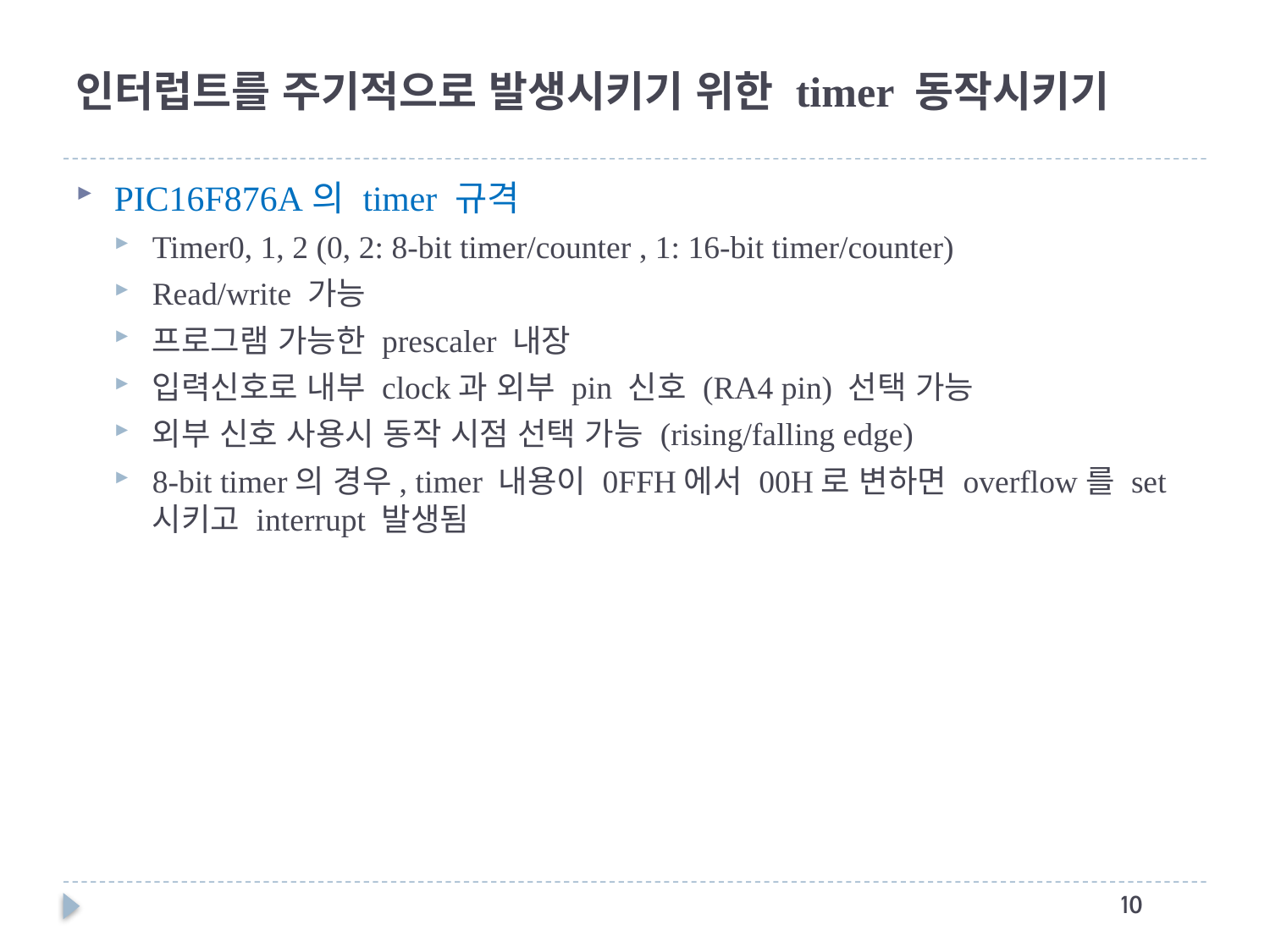

# 인터럽트를 주기적으로 발생시키기 위한 timer 동작시키기
PIC16F876A의 timer 규격
Timer0, 1, 2 (0, 2: 8-bit timer/counter , 1: 16-bit timer/counter)
Read/write 가능
프로그램 가능한 prescaler 내장
입력신호로 내부 clock과 외부 pin 신호 (RA4 pin) 선택 가능
외부 신호 사용시 동작 시점 선택 가능 (rising/falling edge)
8-bit timer의 경우, timer 내용이 0FFH에서 00H로 변하면 overflow를 set시키고 interrupt 발생됨
10